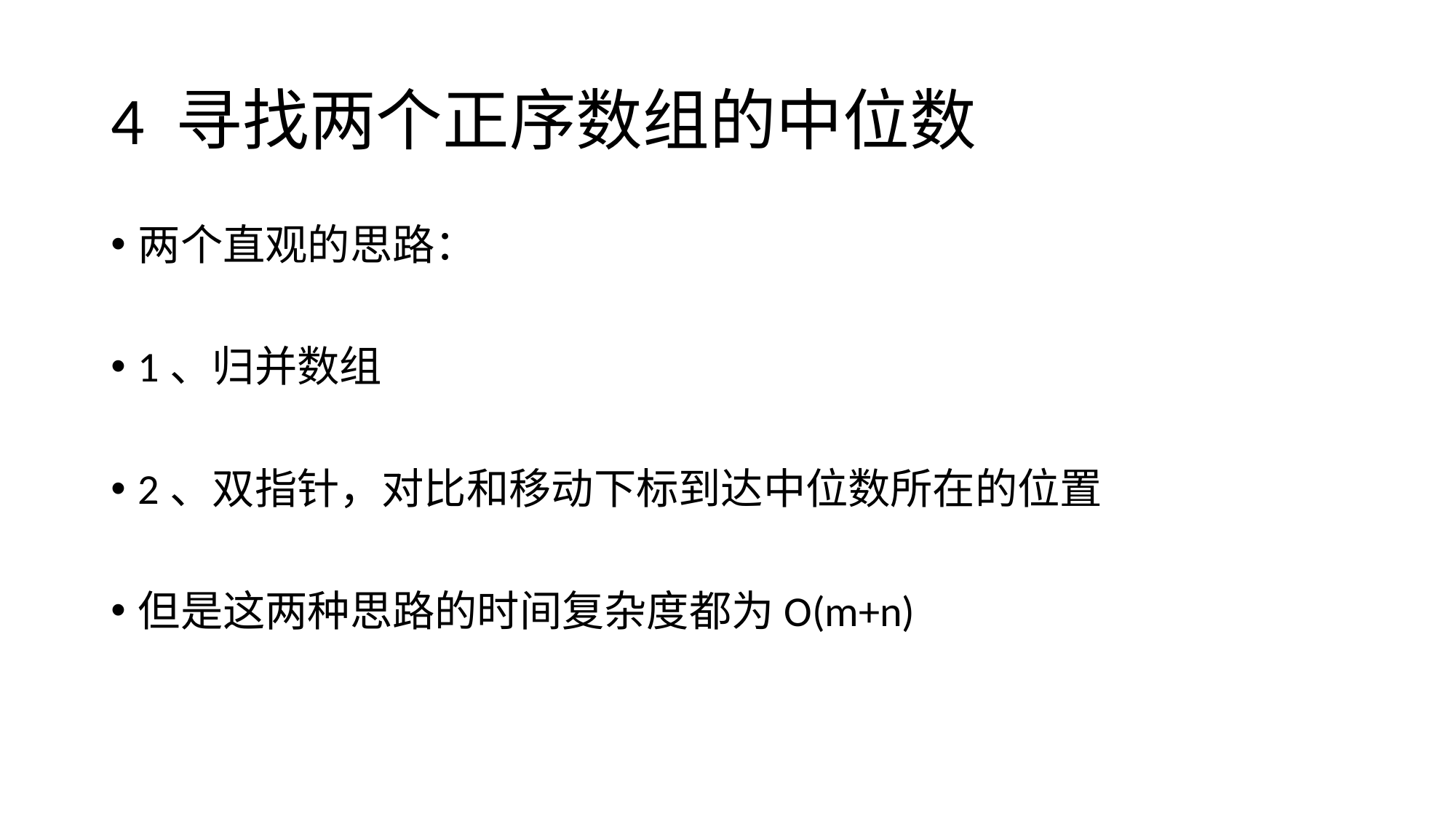

# 4 寻找两个正序数组的中位数
两个直观的思路：

1、归并数组

2、双指针，对比和移动下标到达中位数所在的位置

但是这两种思路的时间复杂度都为O(m+n)